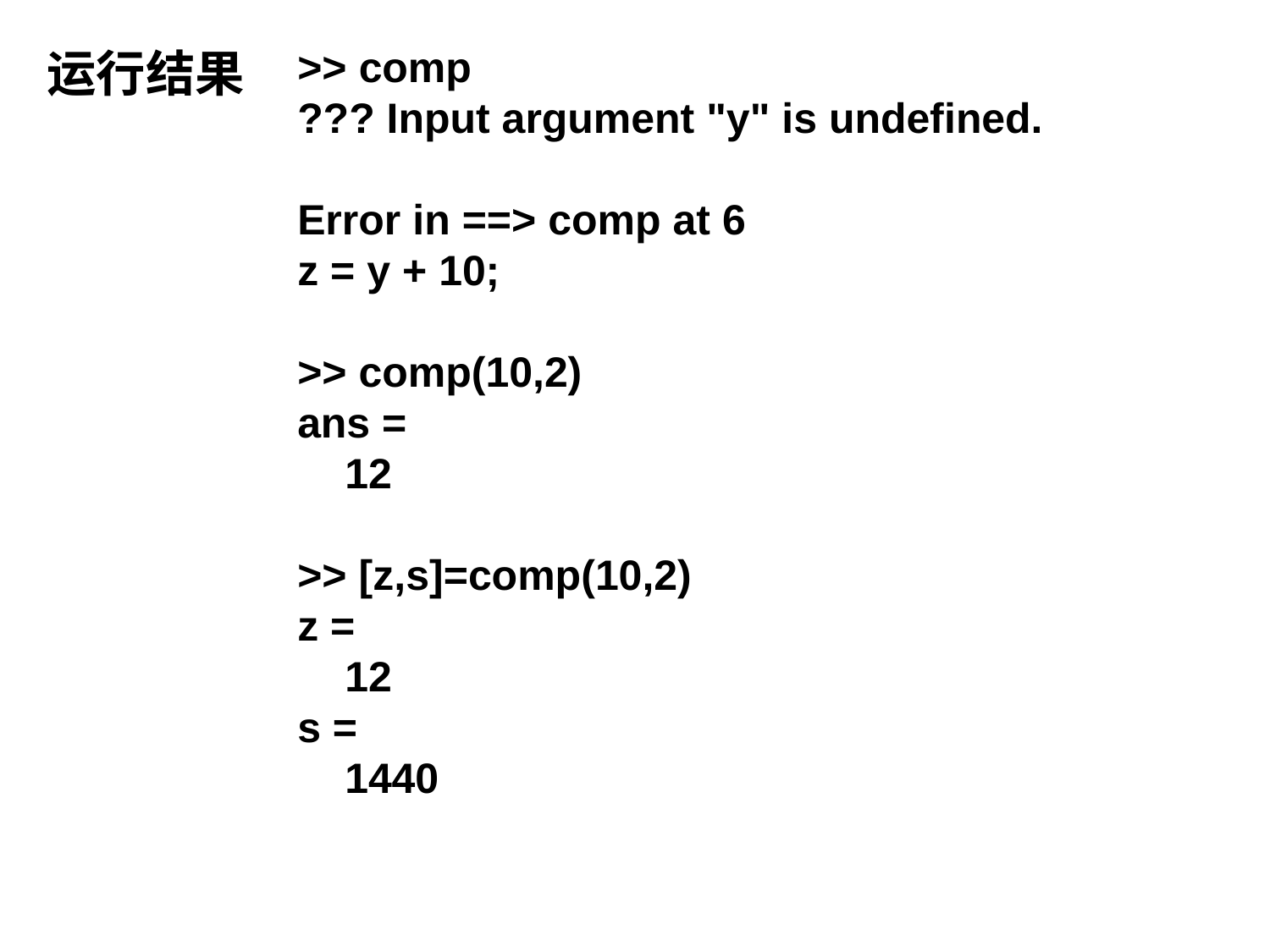

>> comp
??? Input argument "y" is undefined.

Error in ==> comp at 6
z = y + 10;

>> comp(10,2)
ans =
    12

>> [z,s]=comp(10,2)
z =
    12
s =
    1440
运行结果